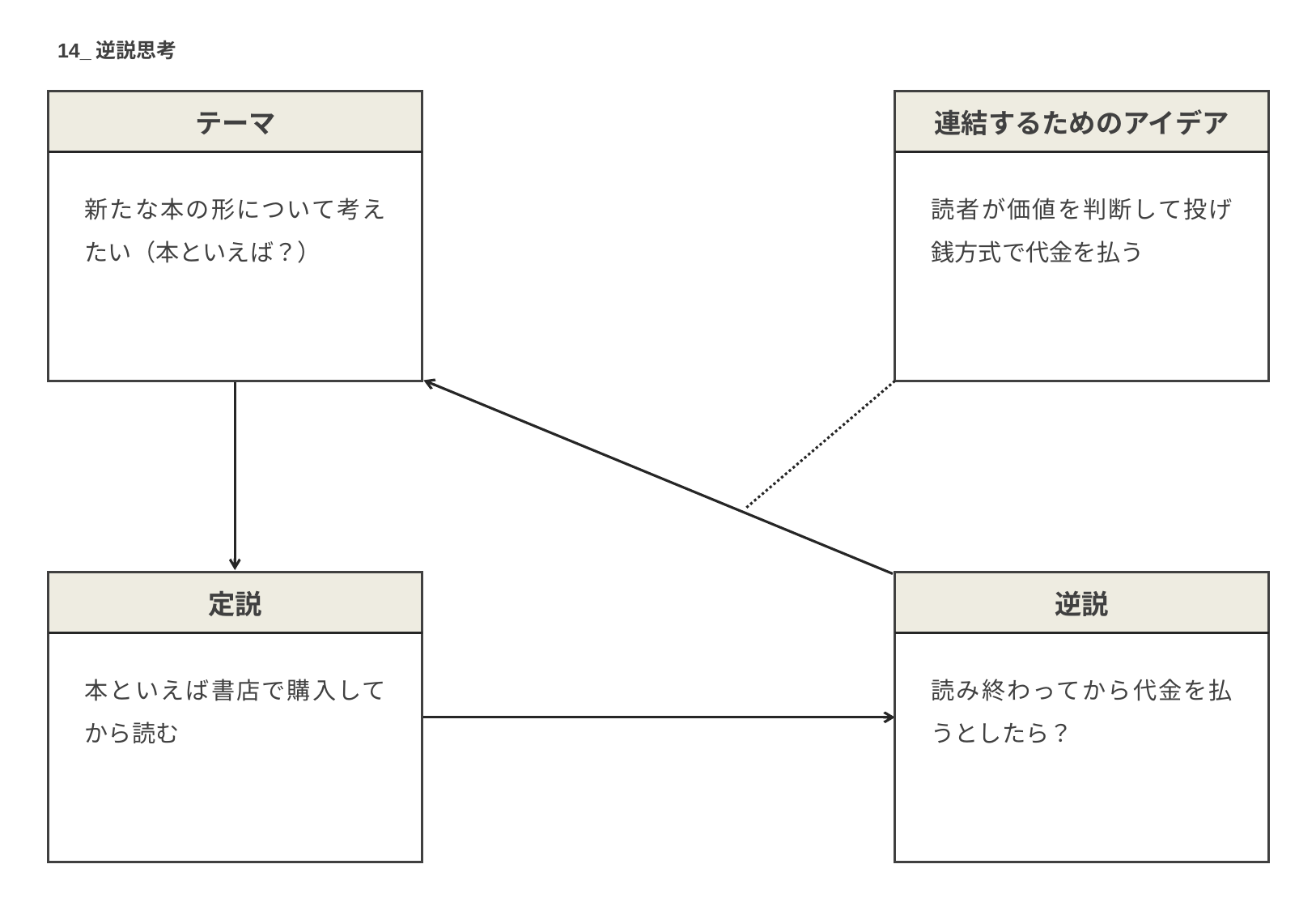

14_逆説思考

テーマ
新たな本の形について考えたい（本といえば？）

連結するためのアイデア
読者が価値を判断して投げ銭方式で代金を払う

定説
本といえば書店で購入してから読む

逆説
読み終わってから代金を払うとしたら？